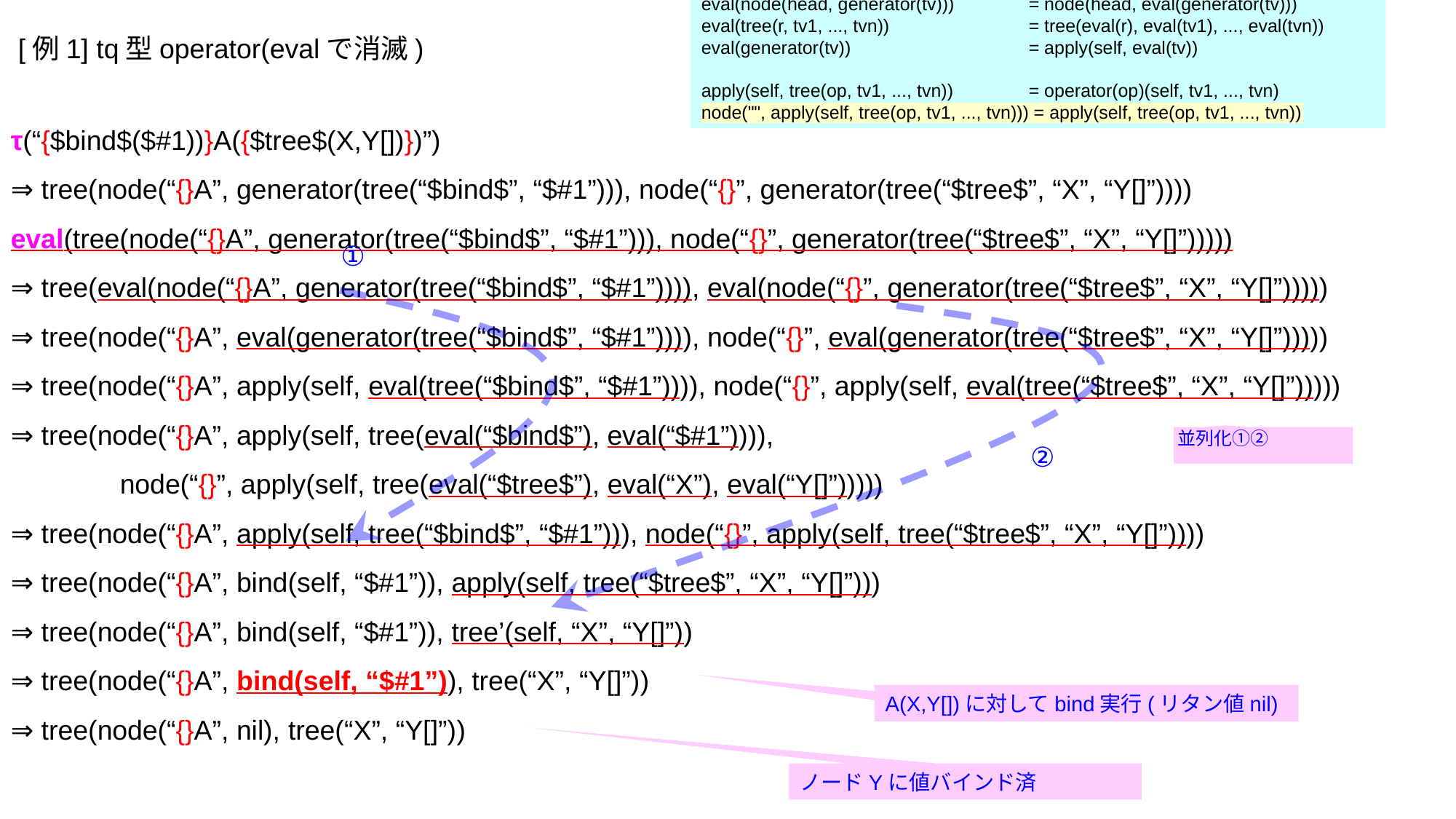

eval(node(head))		= node(head)
eval(node(head, generator(tv)))	= node(head, eval(generator(tv)))
eval(tree(r, tv1, ..., tvn))		= tree(eval(r), eval(tv1), ..., eval(tvn))
eval(generator(tv))		= apply(self, eval(tv))

apply(self, tree(op, tv1, ..., tvn))	= operator(op)(self, tv1, ..., tvn)
node("", apply(self, tree(op, tv1, ..., tvn))) = apply(self, tree(op, tv1, ..., tvn))
[例1] tq型operator(evalで消滅)
τ(“{$bind$($#1))}A({$tree$(X,Y[])})”)
⇒ tree(node(“{}A”, generator(tree(“$bind$”, “$#1”))), node(“{}”, generator(tree(“$tree$”, “X”, “Y[]”))))
eval(tree(node(“{}A”, generator(tree(“$bind$”, “$#1”))), node(“{}”, generator(tree(“$tree$”, “X”, “Y[]”)))))
⇒ tree(eval(node(“{}A”, generator(tree(“$bind$”, “$#1”)))), eval(node(“{}”, generator(tree(“$tree$”, “X”, “Y[]”)))))
⇒ tree(node(“{}A”, eval(generator(tree(“$bind$”, “$#1”)))), node(“{}”, eval(generator(tree(“$tree$”, “X”, “Y[]”)))))
⇒ tree(node(“{}A”, apply(self, eval(tree(“$bind$”, “$#1”)))), node(“{}”, apply(self, eval(tree(“$tree$”, “X”, “Y[]”)))))
⇒ tree(node(“{}A”, apply(self, tree(eval(“$bind$”), eval(“$#1”)))),
	node(“{}”, apply(self, tree(eval(“$tree$”), eval(“X”), eval(“Y[]”)))))
⇒ tree(node(“{}A”, apply(self, tree(“$bind$”, “$#1”))), node(“{}”, apply(self, tree(“$tree$”, “X”, “Y[]”))))
⇒ tree(node(“{}A”, bind(self, “$#1”)), apply(self, tree(“$tree$”, “X”, “Y[]”)))
⇒ tree(node(“{}A”, bind(self, “$#1”)), tree’(self, “X”, “Y[]”))
⇒ tree(node(“{}A”, bind(self, “$#1”)), tree(“X”, “Y[]”))
⇒ tree(node(“{}A”, nil), tree(“X”, “Y[]”))
①

並列化①②
②
A(X,Y[])に対してbind実行(リタン値nil)
ノードYに値バインド済